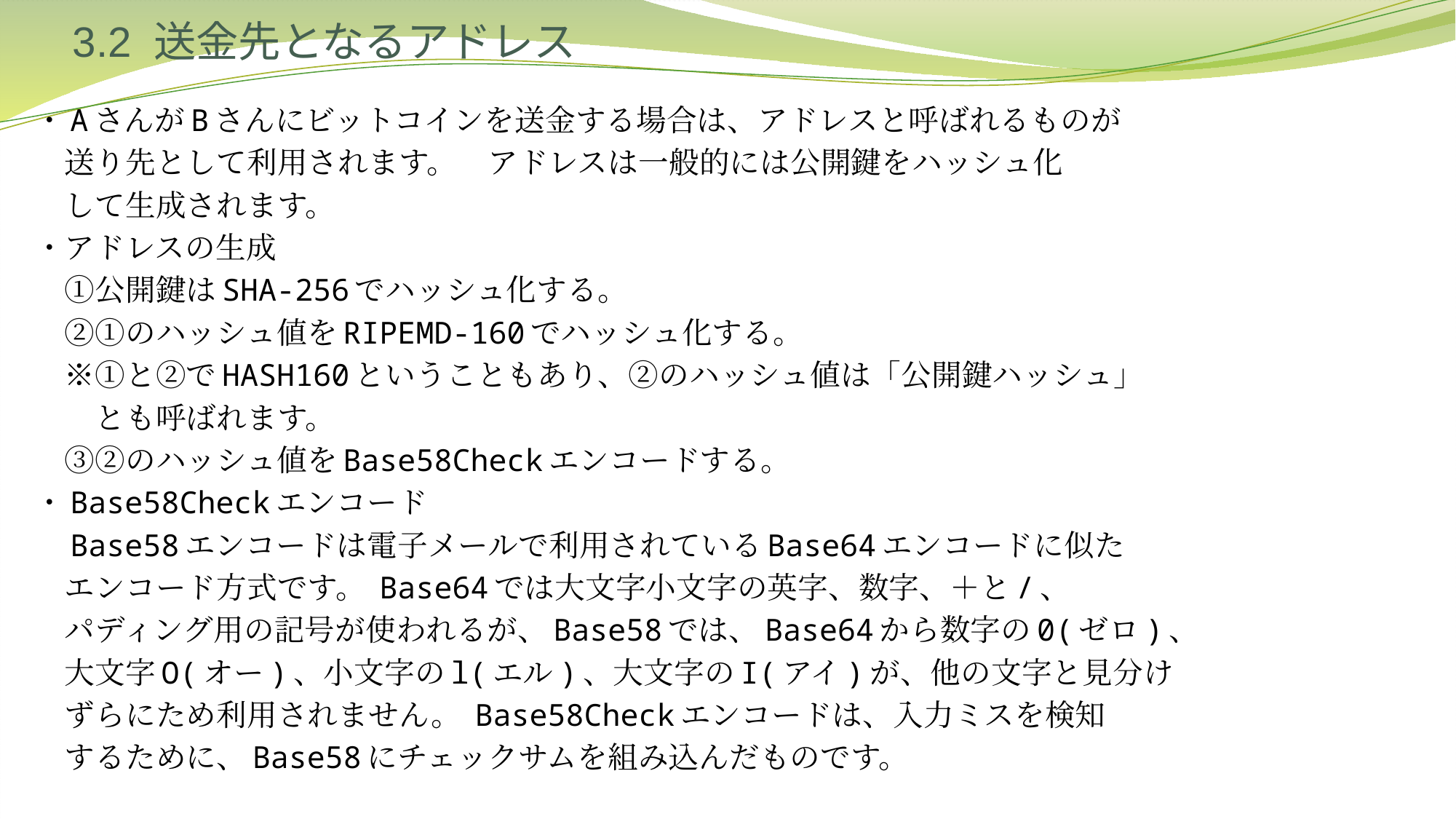

# 3.2 送金先となるアドレス
・AさんがBさんにビットコインを送金する場合は、アドレスと呼ばれるものが
　送り先として利用されます。　アドレスは一般的には公開鍵をハッシュ化
　して生成されます。
・アドレスの生成
　①公開鍵はSHA-256でハッシュ化する。
　②①のハッシュ値をRIPEMD-160でハッシュ化する。
　※①と②でHASH160ということもあり、②のハッシュ値は「公開鍵ハッシュ」
　　とも呼ばれます。
　③②のハッシュ値をBase58Checkエンコードする。
・Base58Checkエンコード
　Base58エンコードは電子メールで利用されているBase64エンコードに似た
　エンコード方式です。 Base64では大文字小文字の英字、数字、＋と/、
　パディング用の記号が使われるが、Base58では、Base64から数字の0(ゼロ)、
　大文字O(オー)、小文字のl(エル)、大文字のI(アイ)が、他の文字と見分け
　ずらにため利用されません。 Base58Checkエンコードは、入力ミスを検知
　するために、Base58にチェックサムを組み込んだものです。